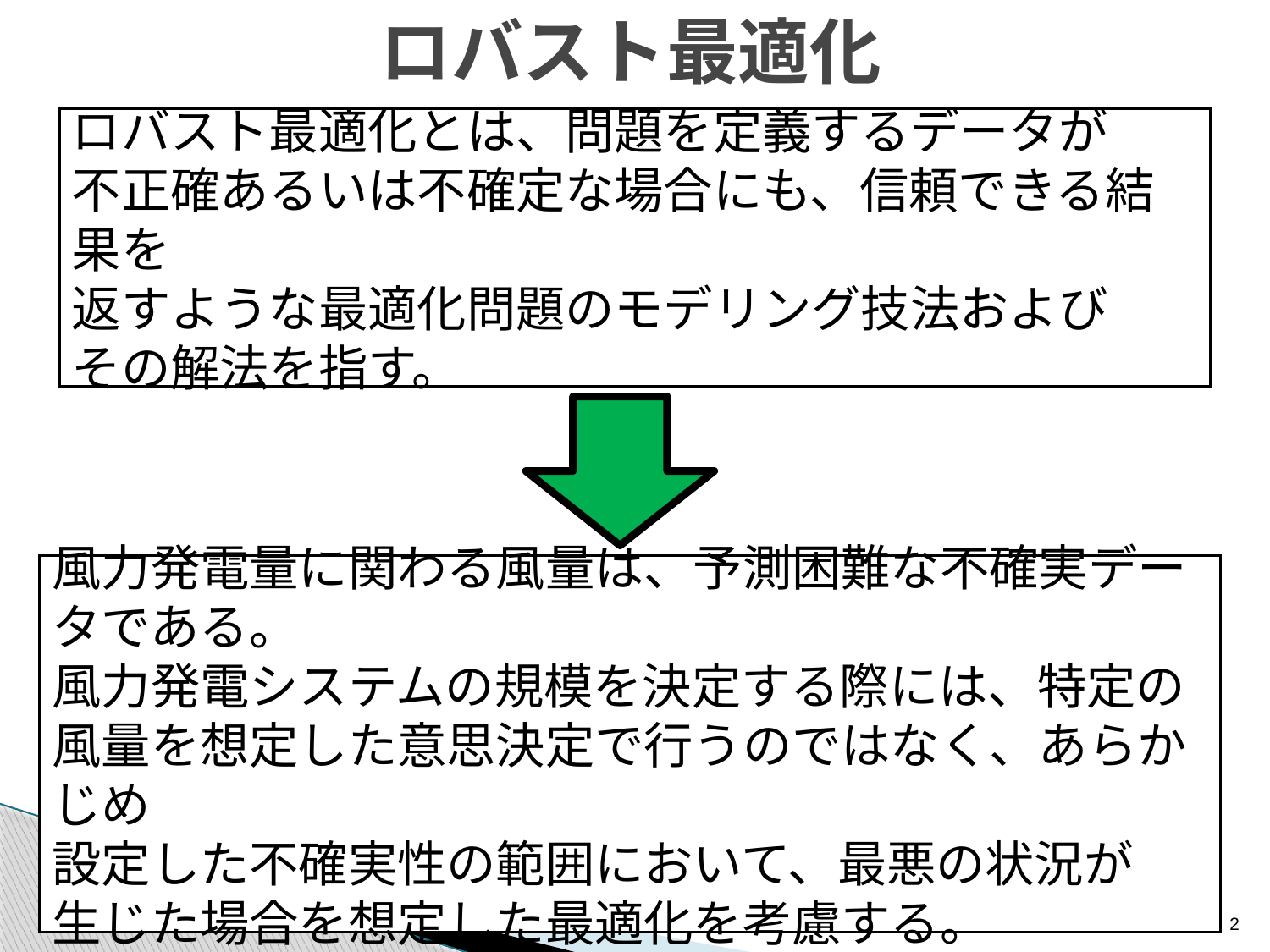

ロバスト最適化
ロバスト最適化とは、問題を定義するデータが
不正確あるいは不確定な場合にも、信頼できる結果を
返すような最適化問題のモデリング技法および
その解法を指す。

風力発電量に関わる風量は、予測困難な不確実データである。
風力発電システムの規模を決定する際には、特定の
風量を想定した意思決定で行うのではなく、あらかじめ
設定した不確実性の範囲において、最悪の状況が
生じた場合を想定した最適化を考慮する。
2